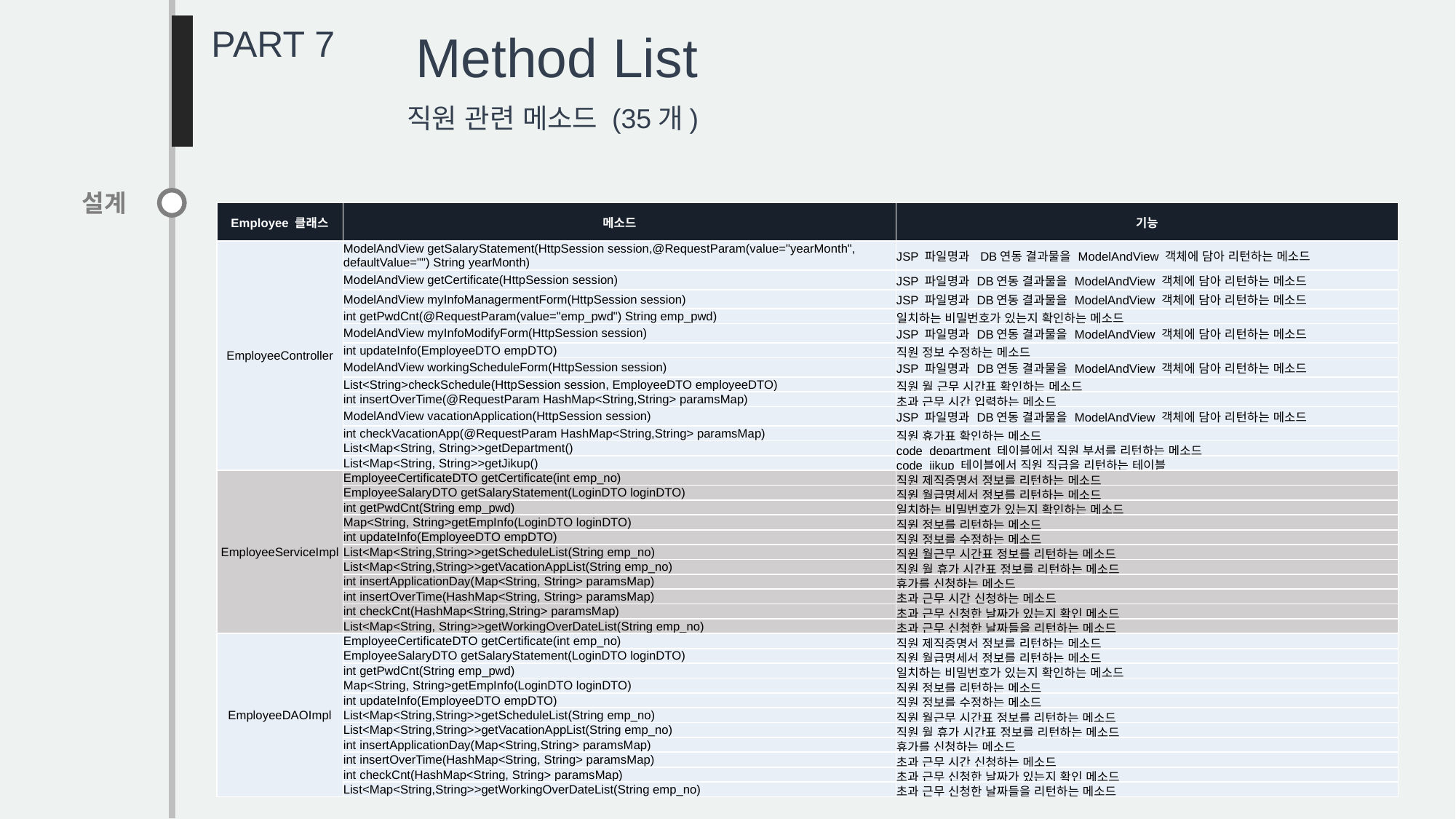

PART 7
Method List
직원 관련 메소드 (35개)

설계

| Employee 클래스 | 메소드 | 기능 |
| --- | --- | --- |
| EmployeeController | ModelAndView getSalaryStatement(HttpSession session,@RequestParam(value="yearMonth", defaultValue="") String yearMonth) | JSP 파일명과 DB연동 결과물을 ModelAndView 객체에 담아 리턴하는 메소드 |
|  | ModelAndView getCertificate(HttpSession session) | JSP 파일명과 DB연동 결과물을 ModelAndView 객체에 담아 리턴하는 메소드 |
|  | ModelAndView myInfoManagermentForm(HttpSession session) | JSP 파일명과 DB연동 결과물을 ModelAndView 객체에 담아 리턴하는 메소드 |
|  | int getPwdCnt(@RequestParam(value="emp\_pwd") String emp\_pwd) | 일치하는 비밀번호가 있는지 확인하는 메소드 |
|  | ModelAndView myInfoModifyForm(HttpSession session) | JSP 파일명과 DB연동 결과물을 ModelAndView 객체에 담아 리턴하는 메소드 |
|  | int updateInfo(EmployeeDTO empDTO) | 직원 정보 수정하는 메소드 |
|  | ModelAndView workingScheduleForm(HttpSession session) | JSP 파일명과 DB연동 결과물을 ModelAndView 객체에 담아 리턴하는 메소드 |
|  | List<String>checkSchedule(HttpSession session, EmployeeDTO employeeDTO) | 직원 월 근무 시간표 확인하는 메소드 |
|  | int insertOverTime(@RequestParam HashMap<String,String> paramsMap) | 초과 근무 시간 입력하는 메소드 |
|  | ModelAndView vacationApplication(HttpSession session) | JSP 파일명과 DB연동 결과물을 ModelAndView 객체에 담아 리턴하는 메소드 |
|  | int checkVacationApp(@RequestParam HashMap<String,String> paramsMap) | 직원 휴가표 확인하는 메소드 |
|  | List<Map<String, String>>getDepartment() | code\_department 테이블에서 직원 부서를 리턴하는 메소드 |
|  | List<Map<String, String>>getJikup() | code\_jikup 테이블에서 직원 직급을 리턴하는 테이블 |
| EmployeeServiceImpl | EmployeeCertificateDTO getCertificate(int emp\_no) | 직원 제직증명서 정보를 리턴하는 메소드 |
|  | EmployeeSalaryDTO getSalaryStatement(LoginDTO loginDTO) | 직원 월급명세서 정보를 리턴하는 메소드 |
|  | int getPwdCnt(String emp\_pwd) | 일치하는 비밀번호가 있는지 확인하는 메소드 |
|  | Map<String, String>getEmpInfo(LoginDTO loginDTO) | 직원 정보를 리턴하는 메소드 |
|  | int updateInfo(EmployeeDTO empDTO) | 직원 정보를 수정하는 메소드 |
|  | List<Map<String,String>>getScheduleList(String emp\_no) | 직원 월근무 시간표 정보를 리턴하는 메소드 |
|  | List<Map<String,String>>getVacationAppList(String emp\_no) | 직원 월 휴가 시간표 정보를 리턴하는 메소드 |
|  | int insertApplicationDay(Map<String, String> paramsMap) | 휴가를 신청하는 메소드 |
|  | int insertOverTime(HashMap<String, String> paramsMap) | 초과 근무 시간 신청하는 메소드 |
|  | int checkCnt(HashMap<String,String> paramsMap) | 초과 근무 신청한 날짜가 있는지 확인 메소드 |
|  | List<Map<String, String>>getWorkingOverDateList(String emp\_no) | 초과 근무 신청한 날짜들을 리턴하는 메소드 |
| EmployeeDAOImpl | EmployeeCertificateDTO getCertificate(int emp\_no) | 직원 제직증명서 정보를 리턴하는 메소드 |
|  | EmployeeSalaryDTO getSalaryStatement(LoginDTO loginDTO) | 직원 월급명세서 정보를 리턴하는 메소드 |
|  | int getPwdCnt(String emp\_pwd) | 일치하는 비밀번호가 있는지 확인하는 메소드 |
|  | Map<String, String>getEmpInfo(LoginDTO loginDTO) | 직원 정보를 리턴하는 메소드 |
|  | int updateInfo(EmployeeDTO empDTO) | 직원 정보를 수정하는 메소드 |
|  | List<Map<String,String>>getScheduleList(String emp\_no) | 직원 월근무 시간표 정보를 리턴하는 메소드 |
|  | List<Map<String,String>>getVacationAppList(String emp\_no) | 직원 월 휴가 시간표 정보를 리턴하는 메소드 |
|  | int insertApplicationDay(Map<String,String> paramsMap) | 휴가를 신청하는 메소드 |
|  | int insertOverTime(HashMap<String, String> paramsMap) | 초과 근무 시간 신청하는 메소드 |
|  | int checkCnt(HashMap<String, String> paramsMap) | 초과 근무 신청한 날짜가 있는지 확인 메소드 |
|  | List<Map<String,String>>getWorkingOverDateList(String emp\_no) | 초과 근무 신청한 날짜들을 리턴하는 메소드 |